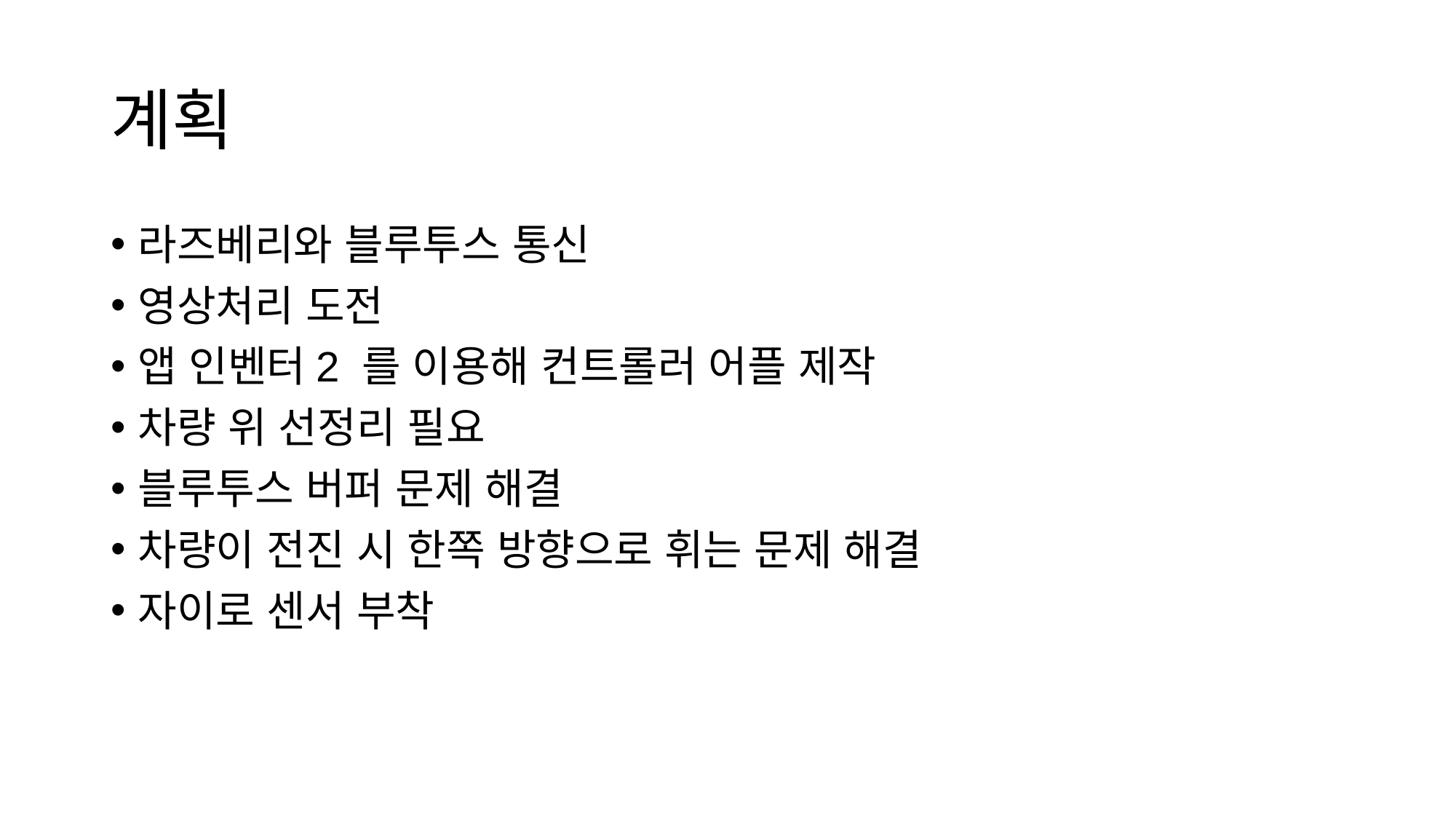

# 계획
라즈베리와 블루투스 통신
영상처리 도전
앱 인벤터2 를 이용해 컨트롤러 어플 제작
차량 위 선정리 필요
블루투스 버퍼 문제 해결
차량이 전진 시 한쪽 방향으로 휘는 문제 해결
자이로 센서 부착